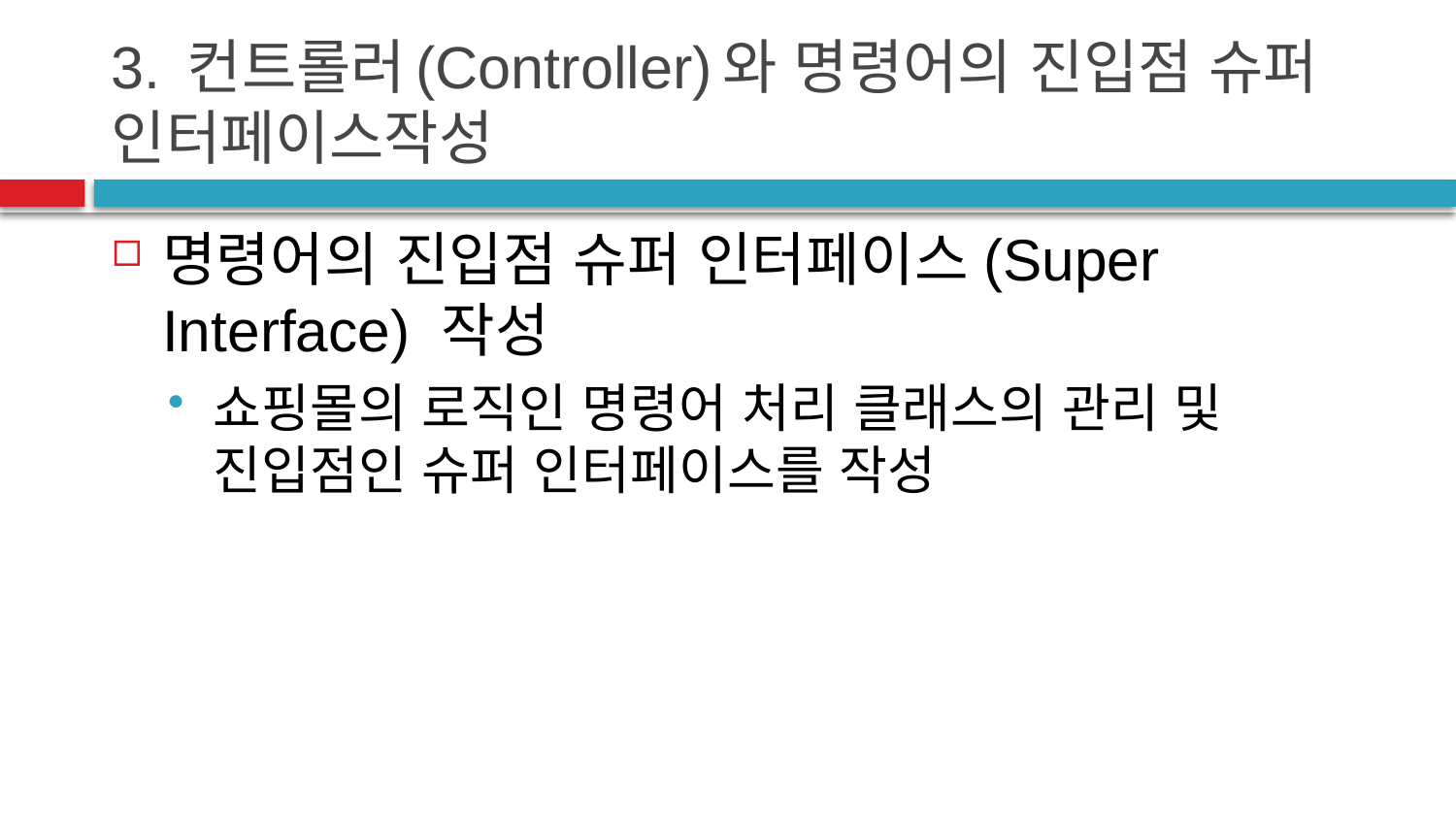

# 3. 컨트롤러(Controller)와 명령어의 진입점 슈퍼 인터페이스작성
명령어의 진입점 슈퍼 인터페이스(Super Interface) 작성
쇼핑몰의 로직인 명령어 처리 클래스의 관리 및 진입점인 슈퍼 인터페이스를 작성